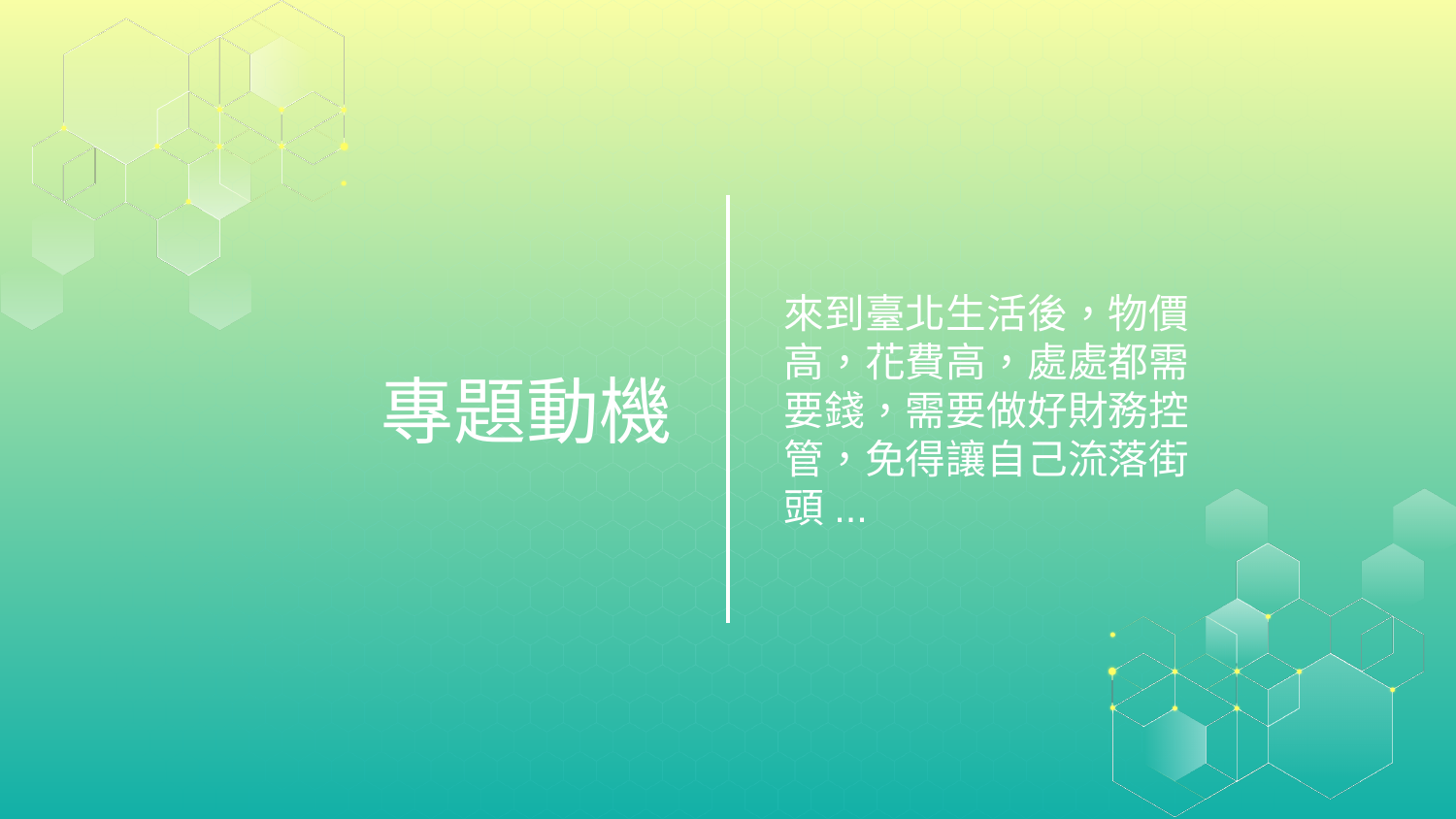

來到臺北生活後，物價高，花費高，處處都需要錢，需要做好財務控管，免得讓自己流落街頭...
# 專題動機